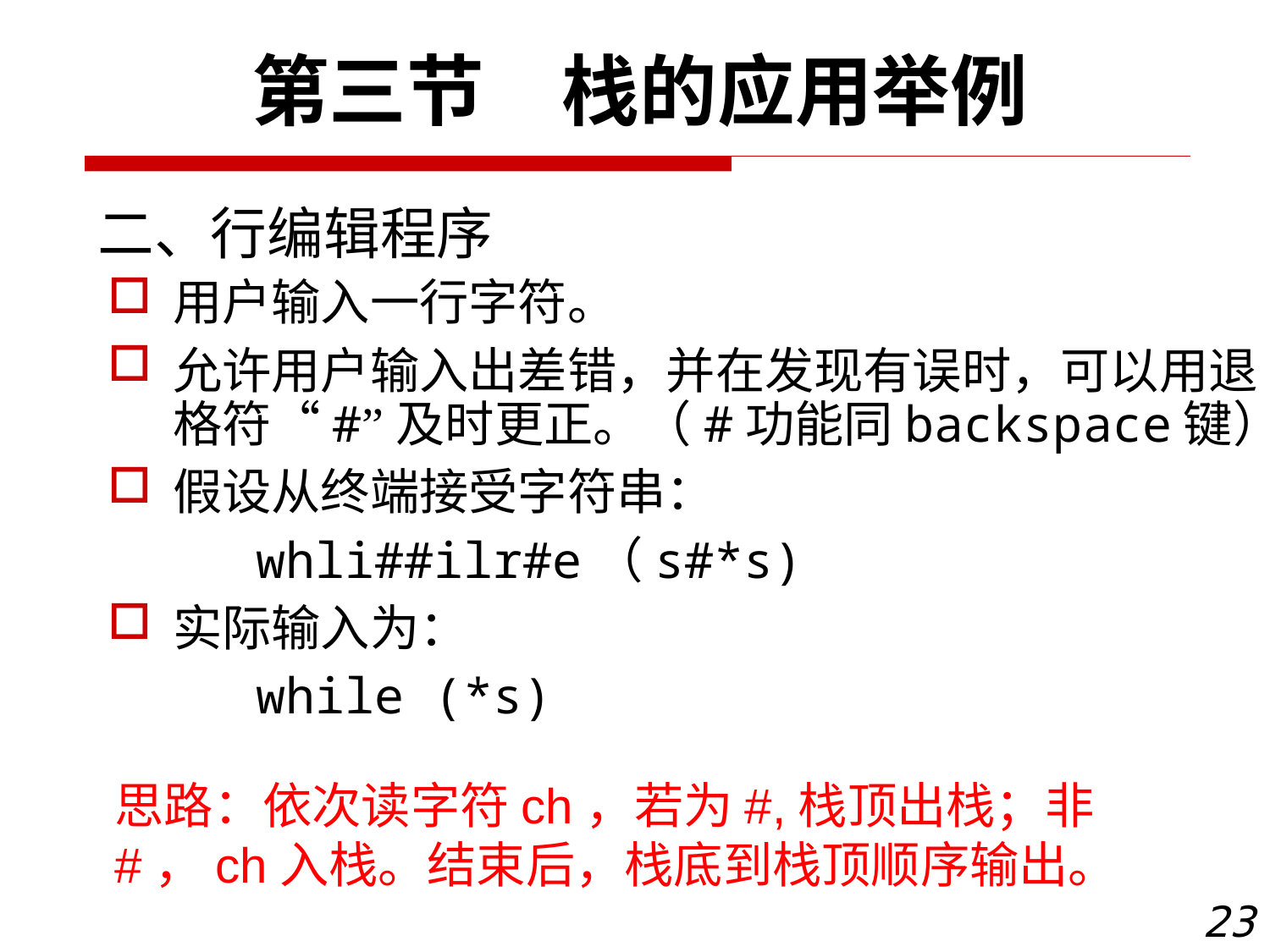

第三节　栈的应用举例
二、行编辑程序
用户输入一行字符。
允许用户输入出差错，并在发现有误时，可以用退格符“#”及时更正。（#功能同backspace键）
假设从终端接受字符串：
     whli##ilr#e（s#*s)
实际输入为：
     while (*s)
思路：依次读字符ch，若为#,栈顶出栈；非#，ch入栈。结束后，栈底到栈顶顺序输出。
23